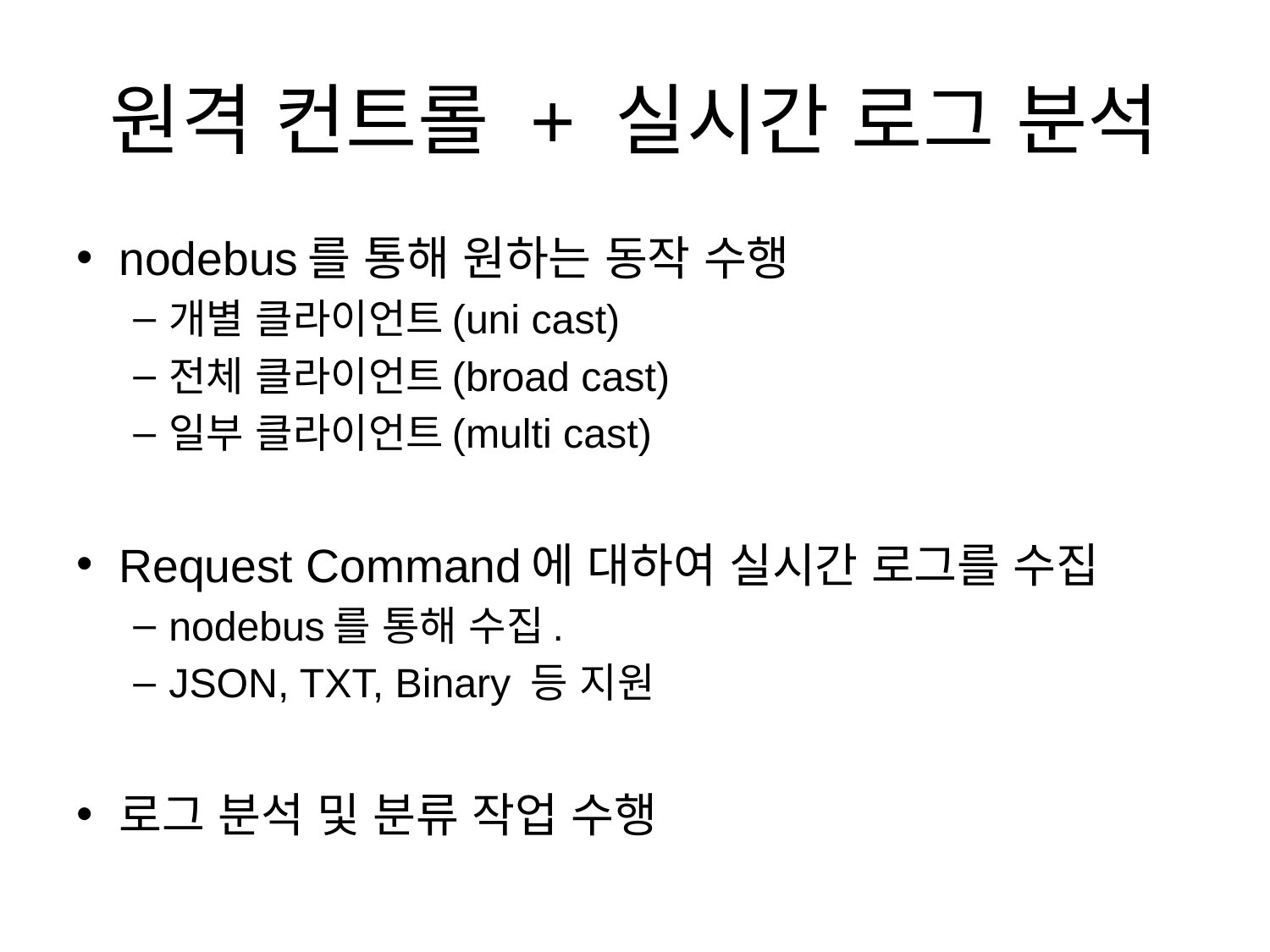

# 원격 컨트롤 + 실시간 로그 분석
nodebus를 통해 원하는 동작 수행
개별 클라이언트(uni cast)
전체 클라이언트(broad cast)
일부 클라이언트(multi cast)

Request Command에 대하여 실시간 로그를 수집
nodebus를 통해 수집.
JSON, TXT, Binary 등 지원

로그 분석 및 분류 작업 수행